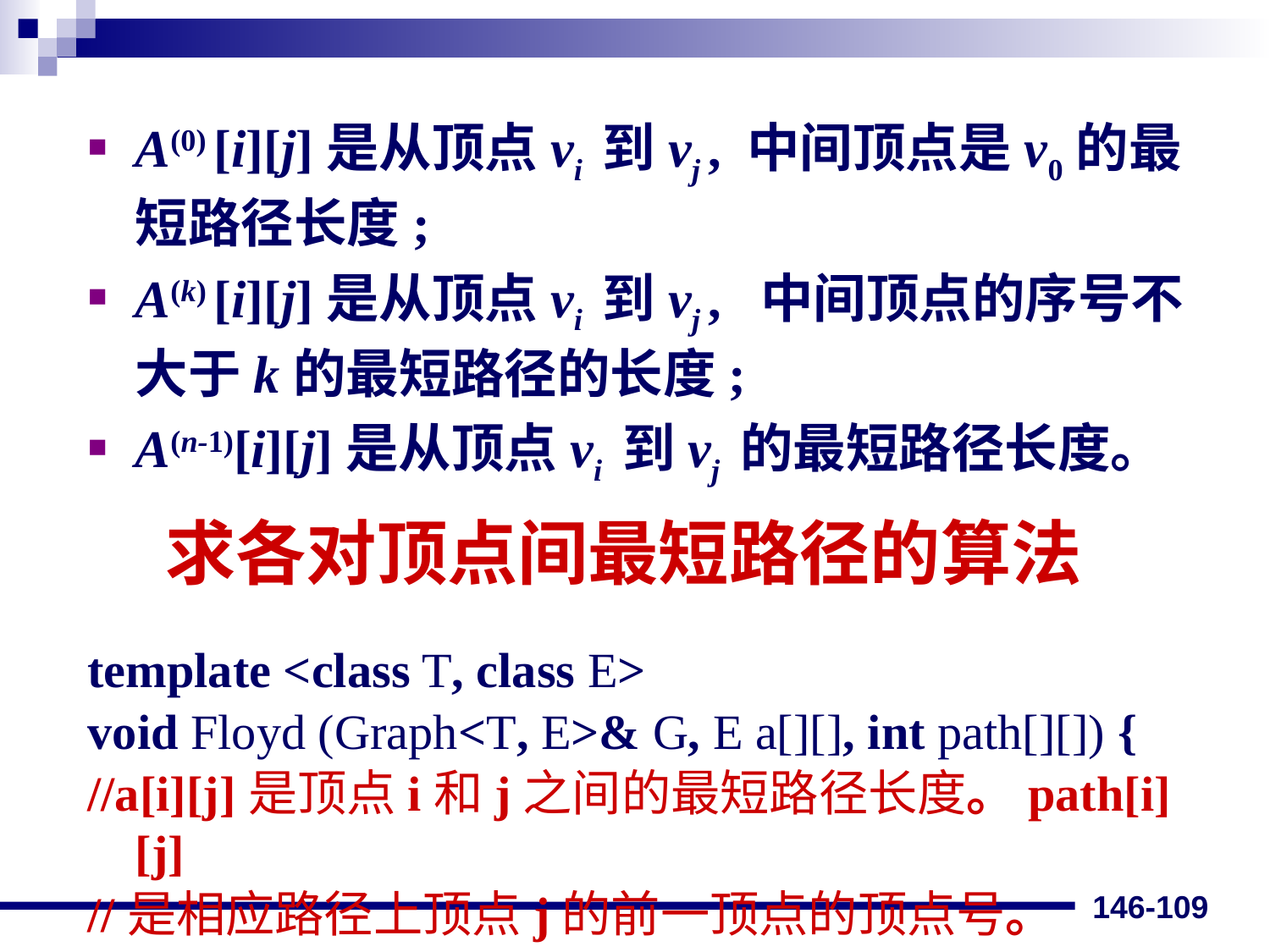

A(0) [i][j]是从顶点vi 到vj , 中间顶点是v0的最短路径长度;
A(k) [i][j]是从顶点vi 到vj ,  中间顶点的序号不大于k的最短路径的长度;
A(n-1)[i][j]是从顶点vi 到vj 的最短路径长度。

template <class T, class E>
void Floyd (Graph<T, E>& G, E a[][], int path[][]) {
//a[i][j]是顶点i和j之间的最短路径长度。path[i][j]
//是相应路径上顶点j的前一顶点的顶点号。
# 求各对顶点间最短路径的算法
146-109